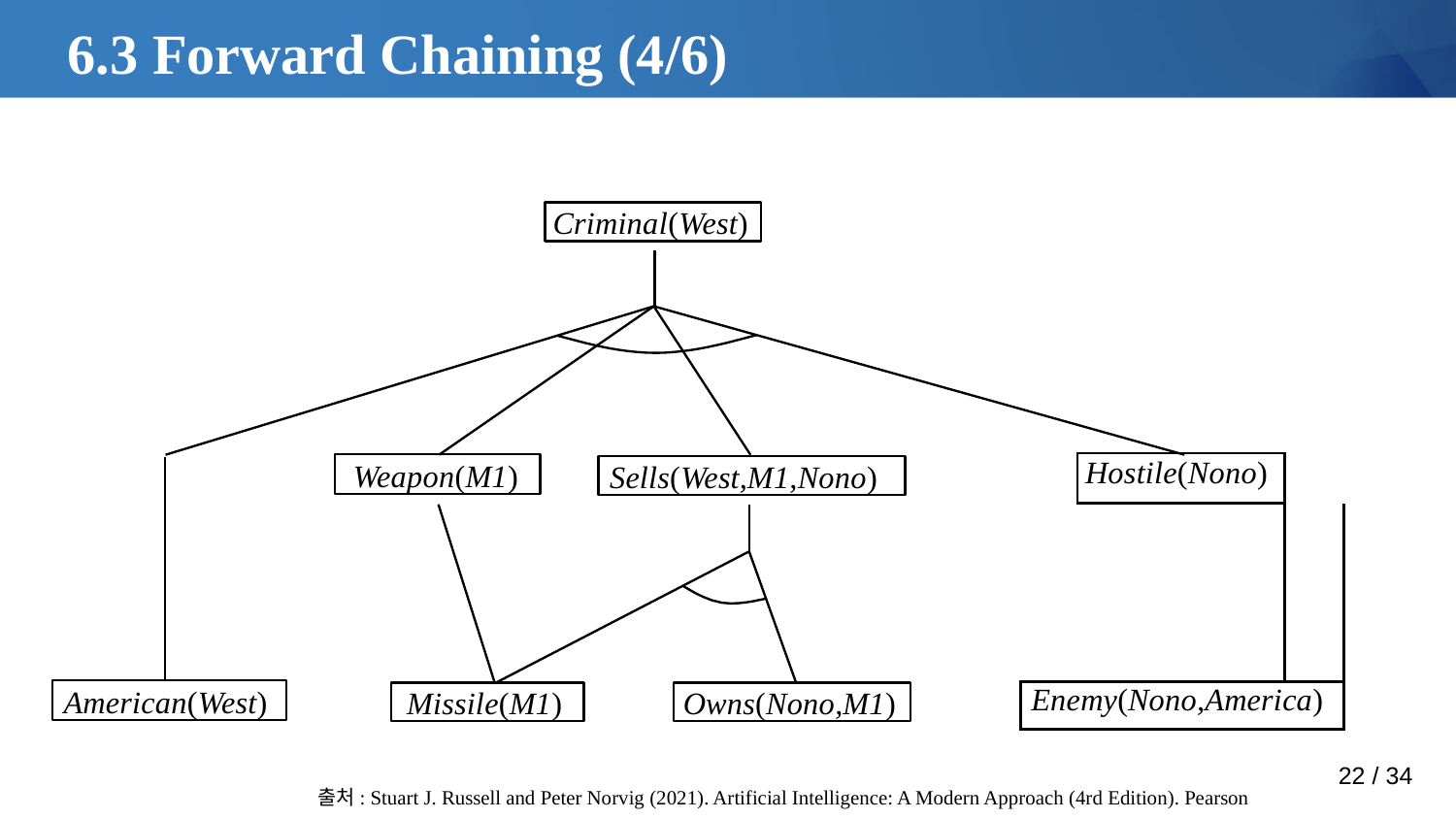

# 6.3 Forward Chaining (4/6)
Criminal(West)

|  | Hostile(Nono) |  |
| --- | --- | --- |
|  |  |  |
| Enemy(Nono,America) |  |  |
Weapon(M1)
Sells(West,M1,Nono)

American(West)
Missile(M1)
Owns(Nono,M1)
출처: Stuart J. Russell and Peter Norvig (2021). Artificial Intelligence: A Modern Approach (4rd Edition). Pearson